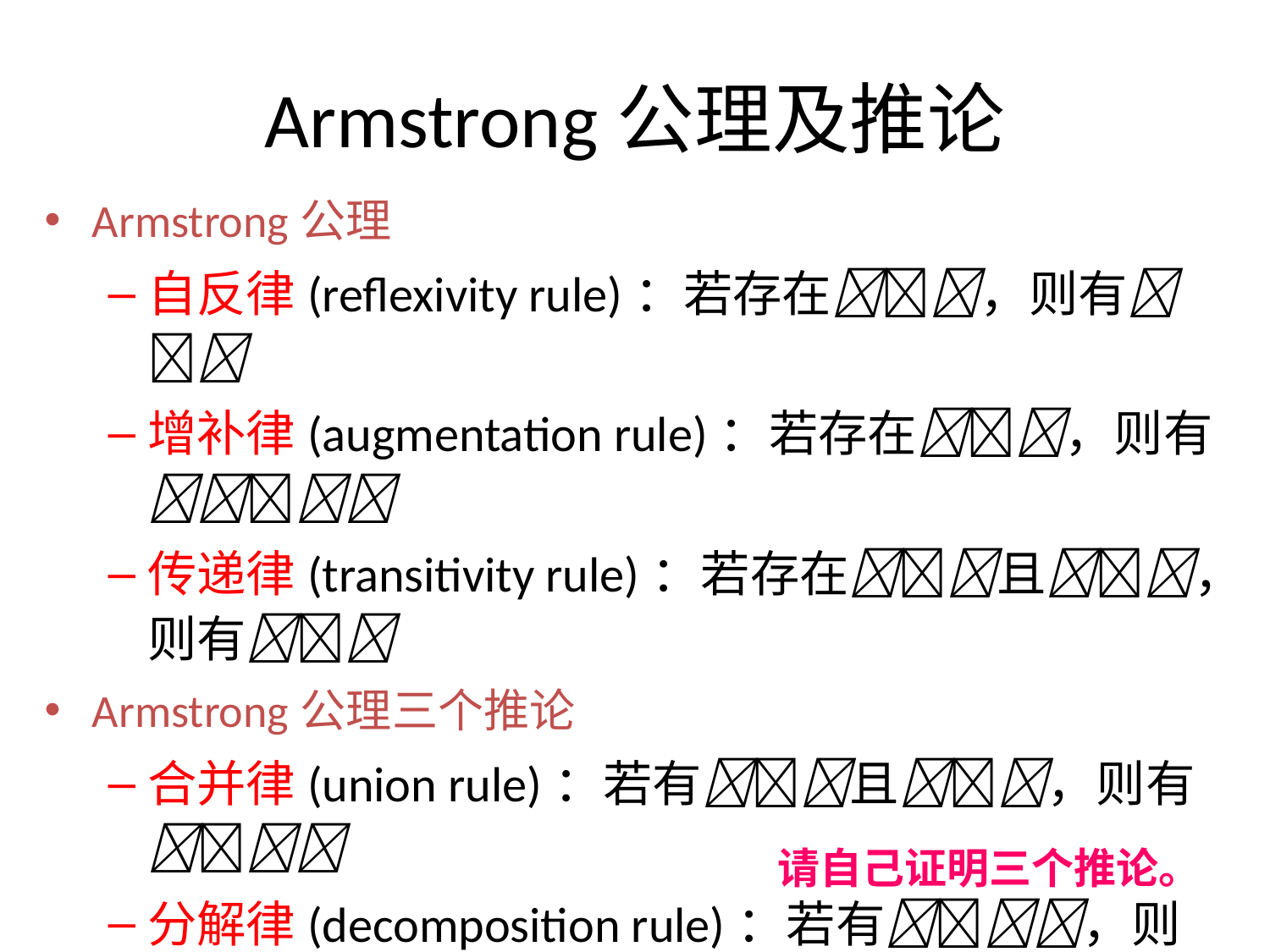

# Armstrong公理及推论
Armstrong公理
自反律(reflexivity rule)：若存在β⊆α，则有α→β
增补律(augmentation rule)：若存在α→β，则有γα→γβ
传递律(transitivity rule)：若存在α→β且β→γ，则有α→γ
Armstrong公理三个推论
合并律(union rule)：若有α→β且α→γ，则有α→βγ
分解律(decomposition rule)：若有α→βγ，则有α→β和α→γ
伪传递律(pseudotransitivity rule)：若有α→β且βγ→δ，则有αγ→δ
请自己证明三个推论。